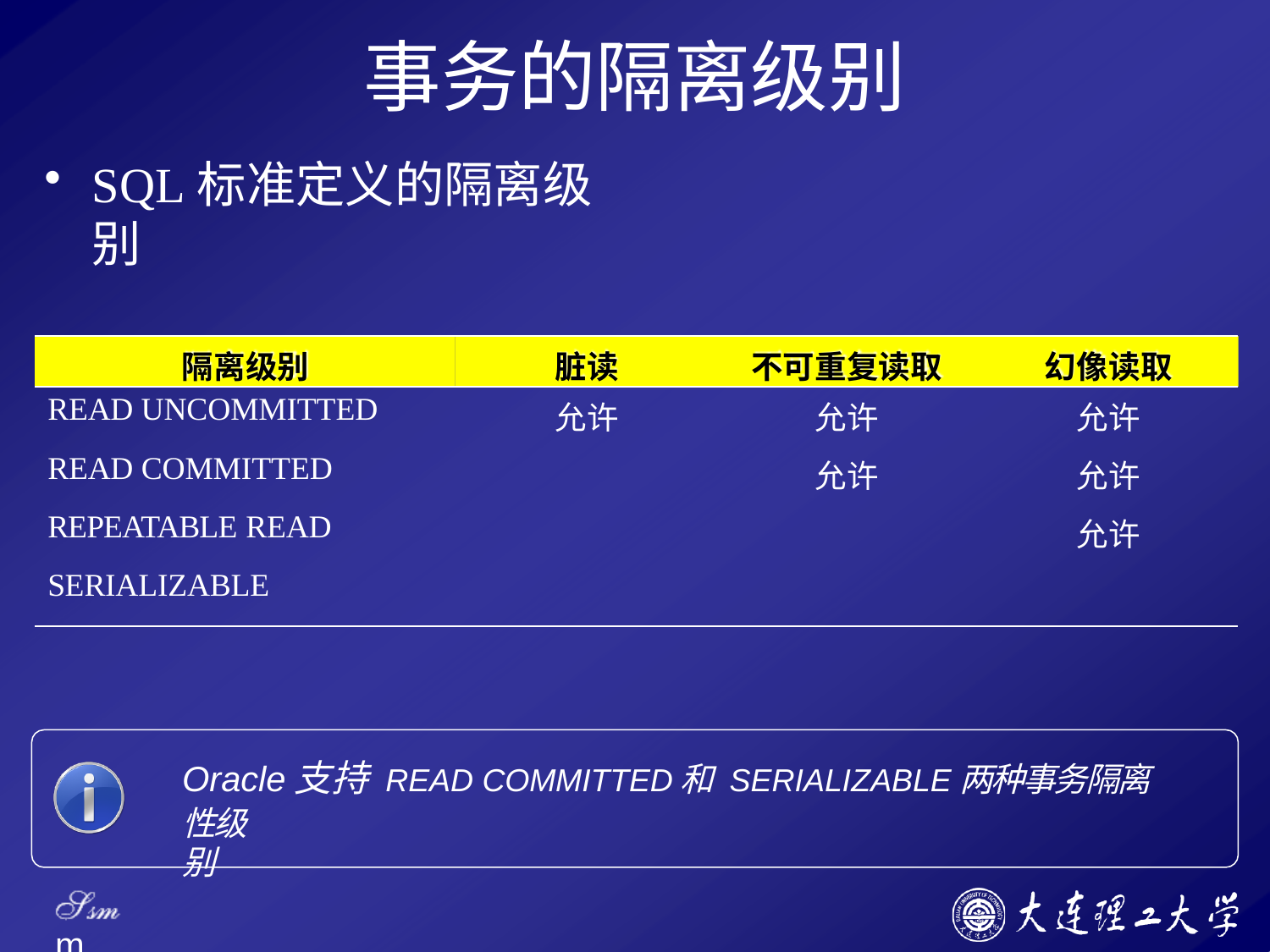

# 事务的隔离级别
SQL标准定义的隔离级别
| 隔离级别 | 脏读 | 不可重复读取 | 幻像读取 |
| --- | --- | --- | --- |
| READ UNCOMMITTED | 允许 | 允许 | 允许 |
| READ COMMITTED |  | 允许 | 允许 |
| REPEATABLE READ |  |  | 允许 |
| SERIALIZABLE |  |  |  |

Oracle支持 READ COMMITTED和 SERIALIZABLE两种事务隔离性级
别

Ssm